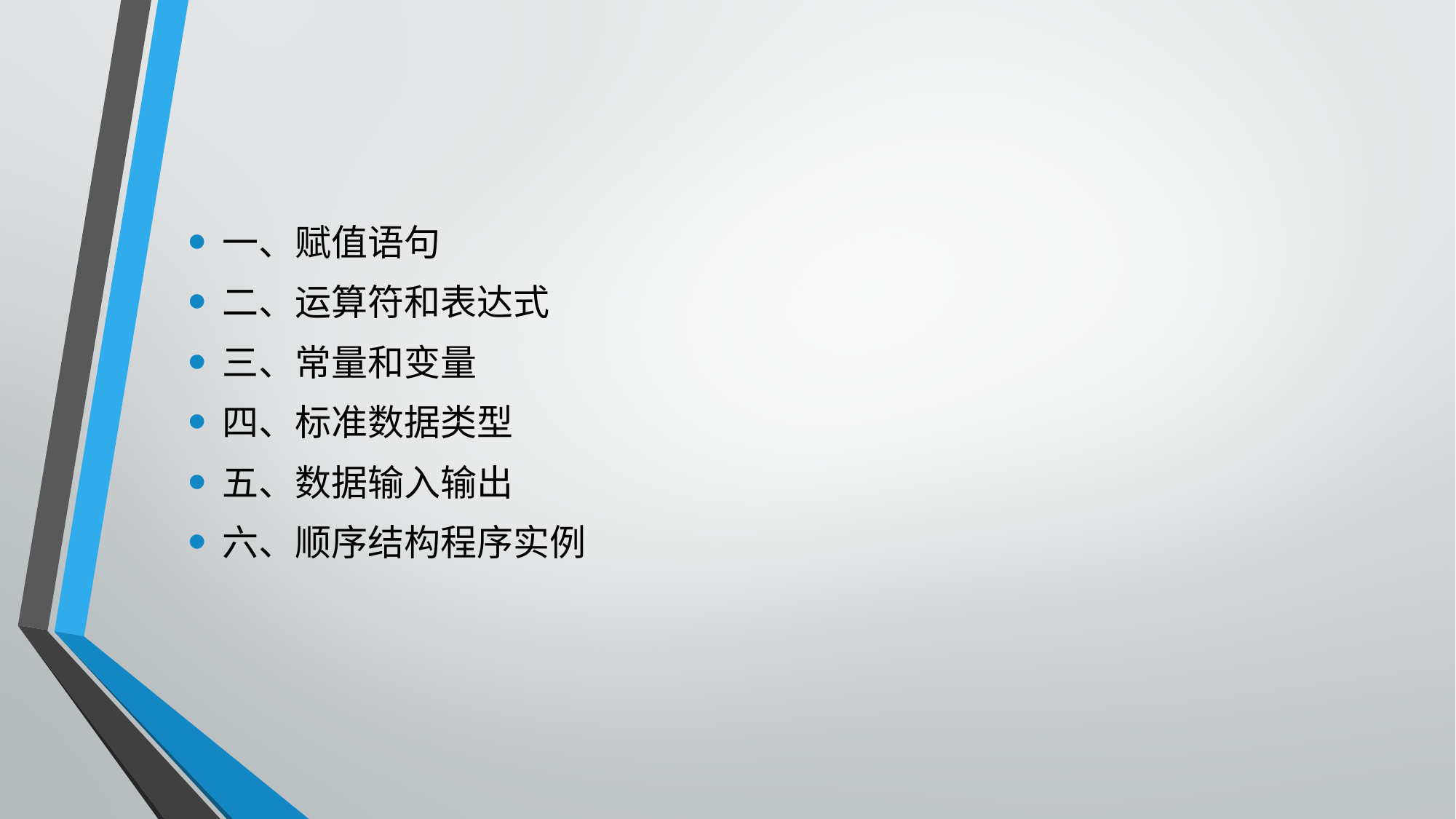

一、赋值语句
二、运算符和表达式
三、常量和变量
四、标准数据类型
五、数据输入输出
六、顺序结构程序实例